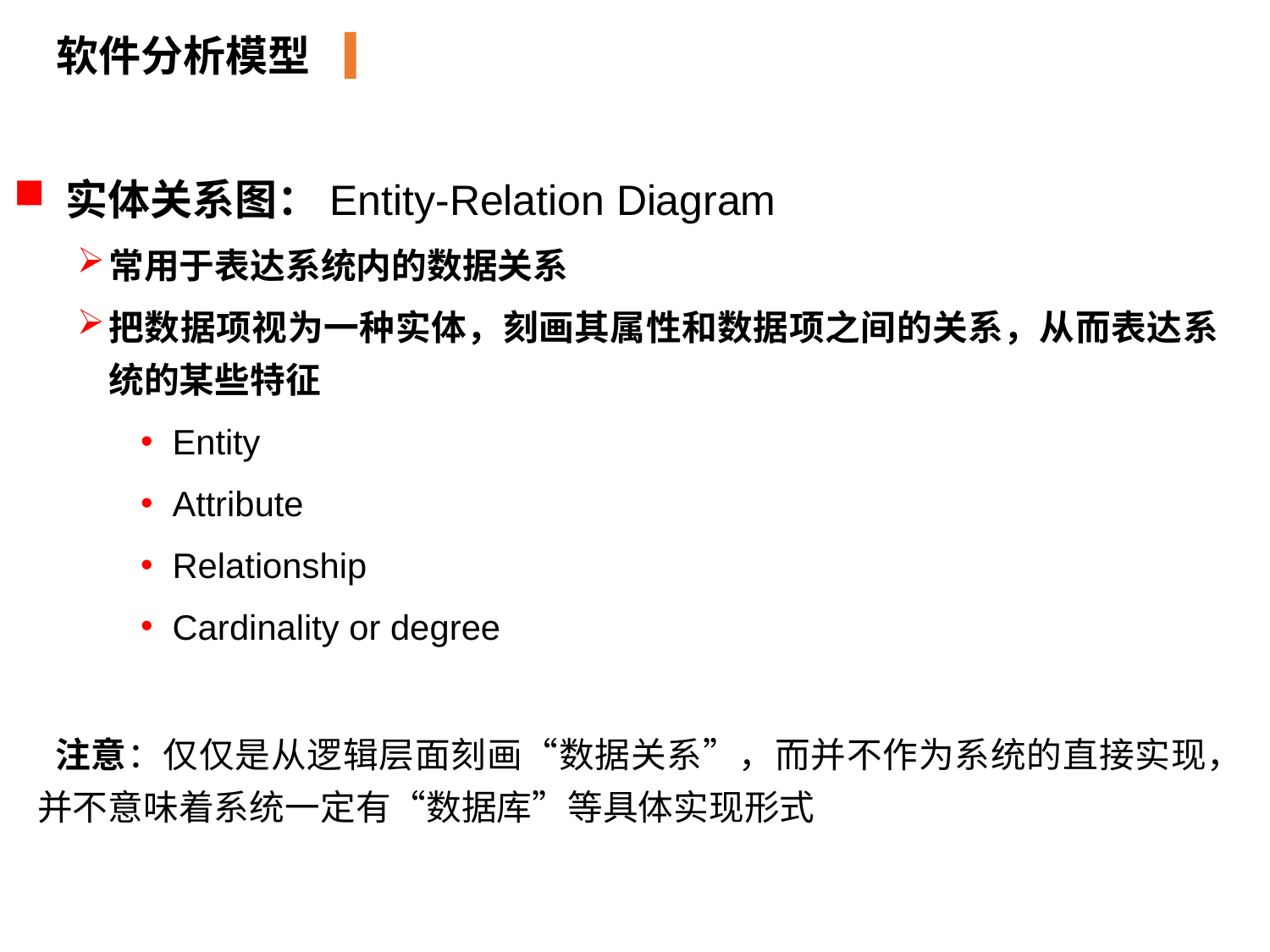

软件分析模型

 实体关系图：Entity-Relation Diagram
常用于表达系统内的数据关系
把数据项视为一种实体，刻画其属性和数据项之间的关系，从而表达系统的某些特征
Entity
Attribute
Relationship
Cardinality or degree

 注意：仅仅是从逻辑层面刻画“数据关系”，而并不作为系统的直接实现，并不意味着系统一定有“数据库”等具体实现形式